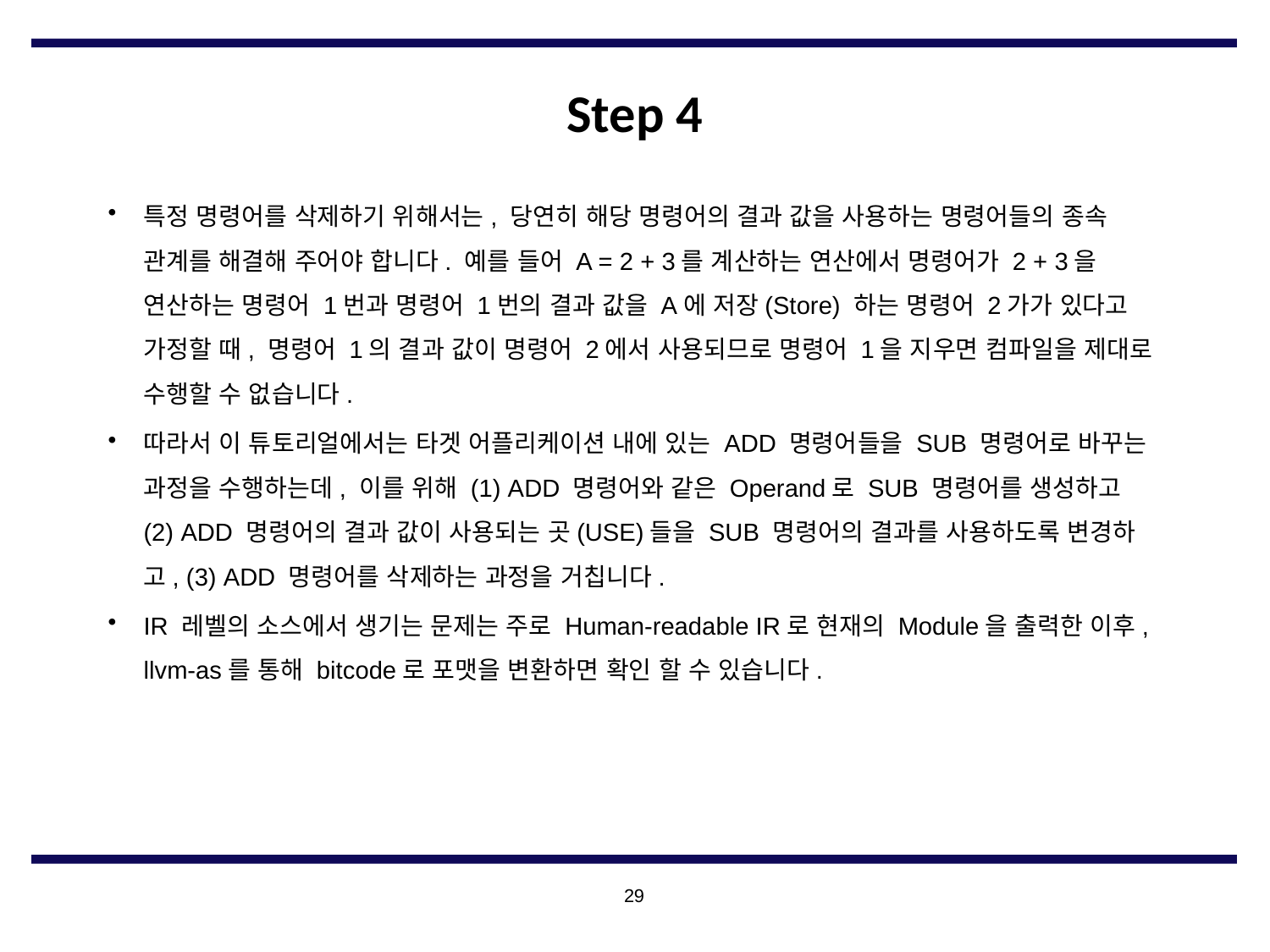

# Step 4
특정 명령어를 삭제하기 위해서는, 당연히 해당 명령어의 결과 값을 사용하는 명령어들의 종속 관계를 해결해 주어야 합니다. 예를 들어 A = 2 + 3를 계산하는 연산에서 명령어가 2 + 3을 연산하는 명령어 1번과 명령어 1번의 결과 값을 A에 저장(Store) 하는 명령어 2가가 있다고 가정할 때, 명령어 1의 결과 값이 명령어 2에서 사용되므로 명령어 1을 지우면 컴파일을 제대로 수행할 수 없습니다.
따라서 이 튜토리얼에서는 타겟 어플리케이션 내에 있는 ADD 명령어들을 SUB 명령어로 바꾸는 과정을 수행하는데, 이를 위해 (1) ADD 명령어와 같은 Operand로 SUB 명령어를 생성하고 (2) ADD 명령어의 결과 값이 사용되는 곳(USE)들을 SUB 명령어의 결과를 사용하도록 변경하고, (3) ADD 명령어를 삭제하는 과정을 거칩니다.
IR 레벨의 소스에서 생기는 문제는 주로 Human-readable IR로 현재의 Module을 출력한 이후, llvm-as를 통해 bitcode로 포맷을 변환하면 확인 할 수 있습니다.
29